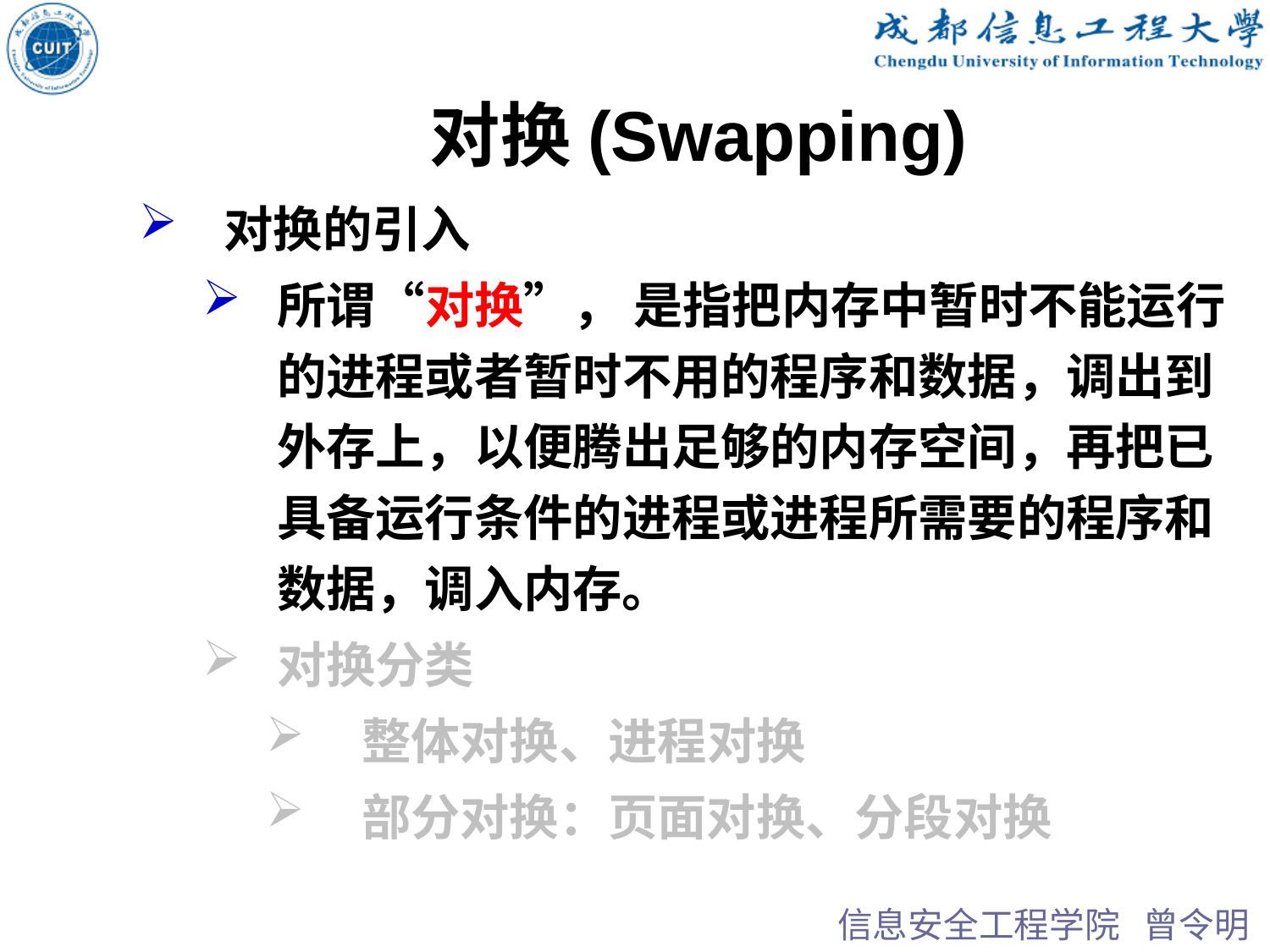

对换(Swapping)
对换的引入
所谓“对换”， 是指把内存中暂时不能运行的进程或者暂时不用的程序和数据，调出到外存上，以便腾出足够的内存空间，再把已具备运行条件的进程或进程所需要的程序和数据，调入内存。
对换分类
整体对换、进程对换
部分对换：页面对换、分段对换